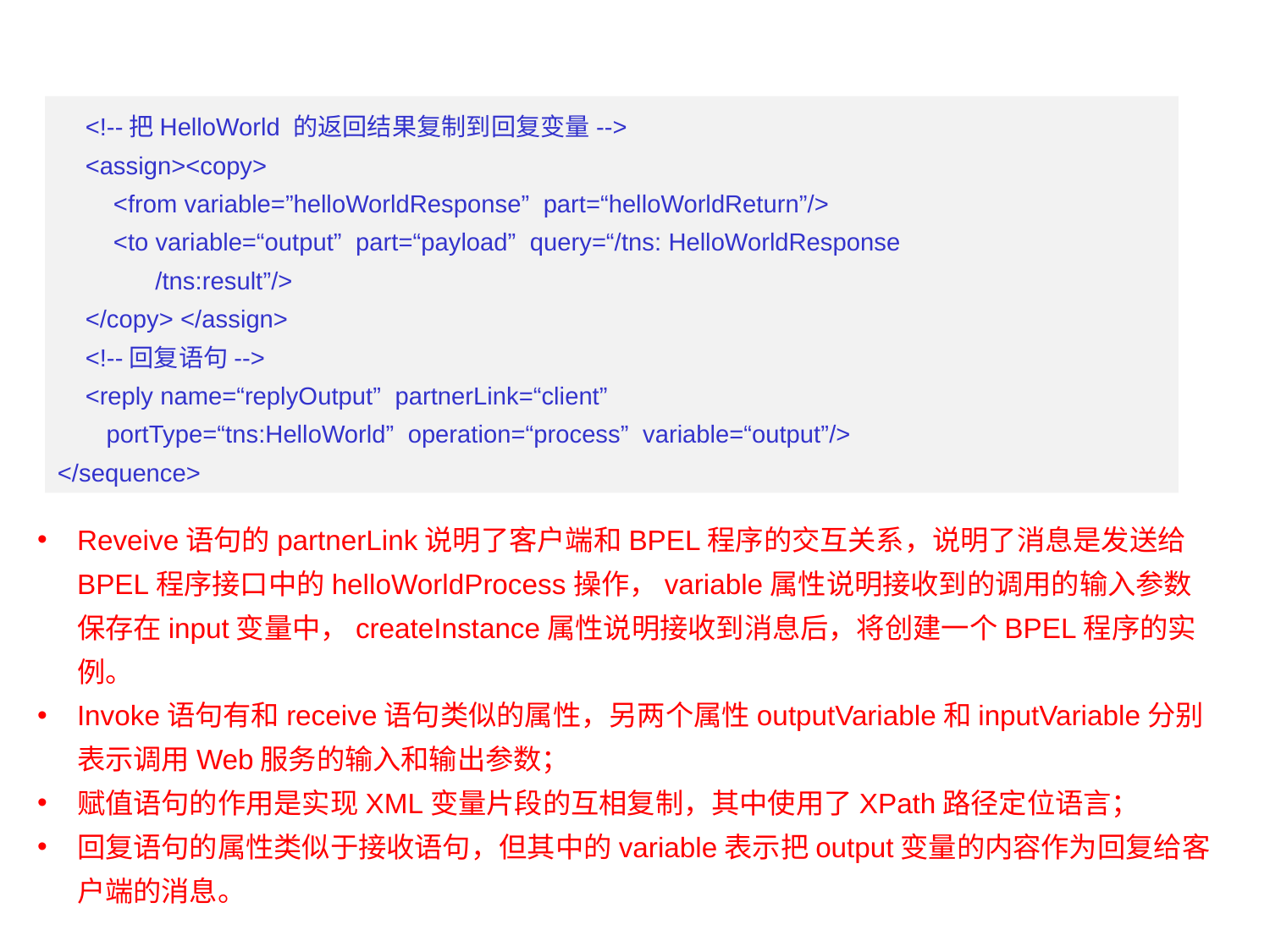

<!--把HelloWorld 的返回结果复制到回复变量-->
    <assign><copy>
        <from variable=”helloWorldResponse”  part=“helloWorldReturn”/>
        <to variable=“output”  part=“payload”  query=“/tns: HelloWorldResponse
              /tns:result”/>
    </copy> </assign>
    <!--回复语句-->
    <reply name=“replyOutput”  partnerLink=“client”
       portType=“tns:HelloWorld”  operation=“process”  variable=“output”/>
</sequence>
Reveive语句的partnerLink说明了客户端和BPEL程序的交互关系，说明了消息是发送给BPEL程序接口中的helloWorldProcess操作，variable属性说明接收到的调用的输入参数保存在input变量中，createInstance属性说明接收到消息后，将创建一个BPEL程序的实例。
Invoke语句有和receive语句类似的属性，另两个属性outputVariable和inputVariable分别表示调用Web服务的输入和输出参数；
赋值语句的作用是实现XML变量片段的互相复制，其中使用了XPath路径定位语言；
回复语句的属性类似于接收语句，但其中的variable表示把output变量的内容作为回复给客户端的消息。